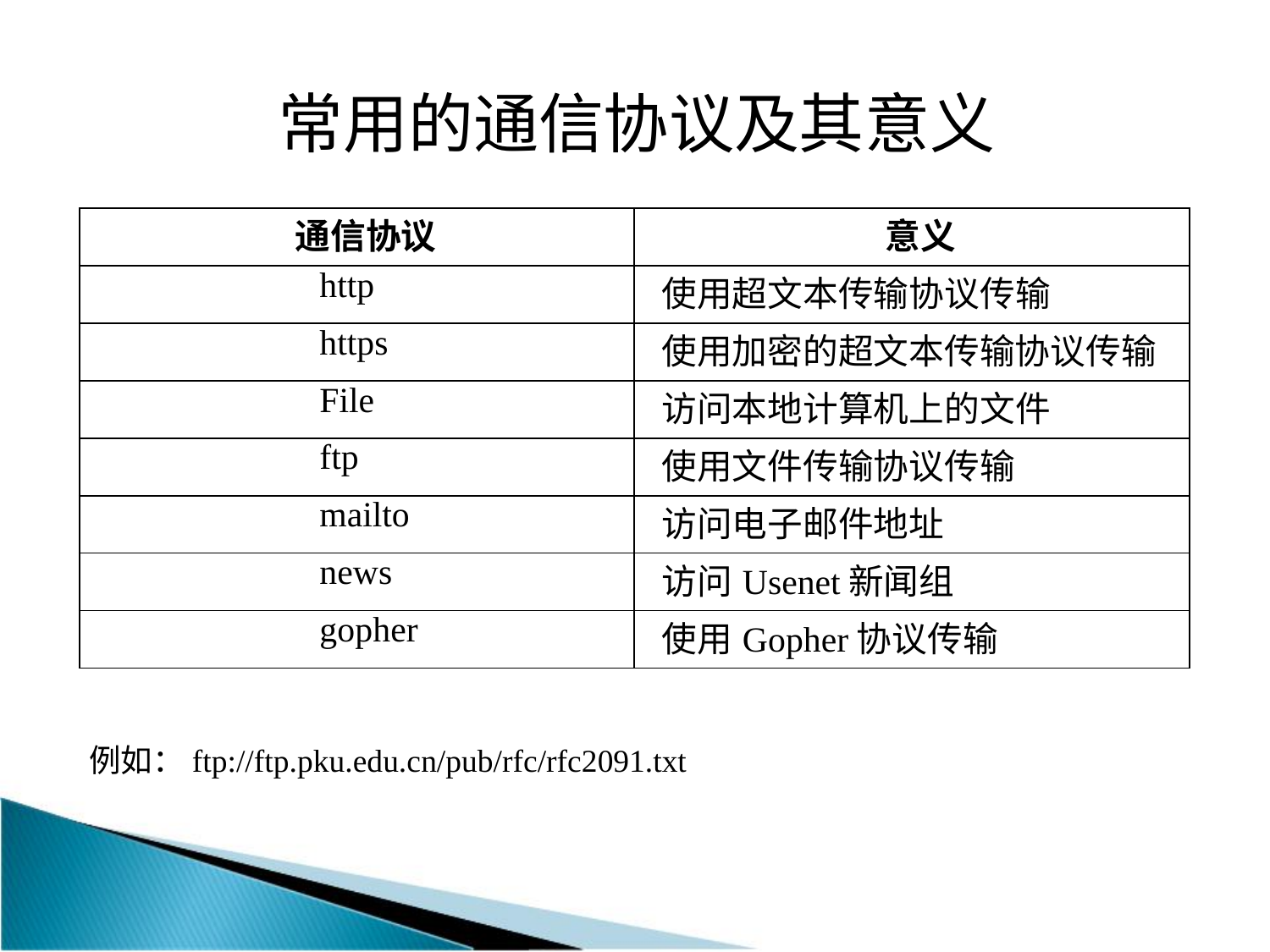

常用的通信协议及其意义
| 通信协议 | 意义 |
| --- | --- |
| http | 使用超文本传输协议传输 |
| https | 使用加密的超文本传输协议传输 |
| File | 访问本地计算机上的文件 |
| ftp | 使用文件传输协议传输 |
| mailto | 访问电子邮件地址 |
| news | 访问Usenet新闻组 |
| gopher | 使用Gopher协议传输 |
例如：ftp://ftp.pku.edu.cn/pub/rfc/rfc2091.txt